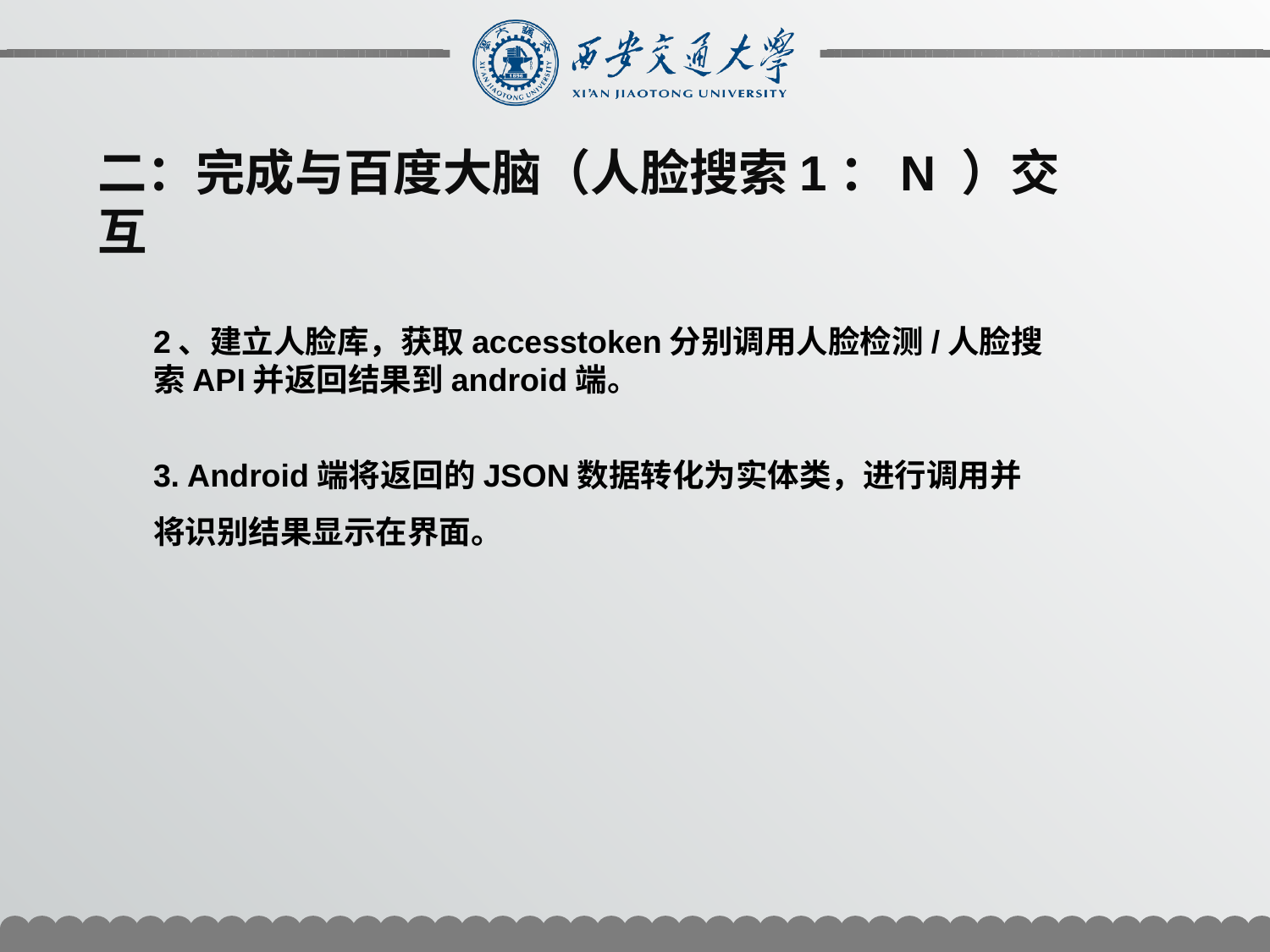

二：完成与百度大脑（人脸搜索1：N ）交互

2、建立人脸库，获取accesstoken分别调用人脸检测/人脸搜索API并返回结果到android端。

3. Android端将返回的JSON数据转化为实体类，进行调用并将识别结果显示在界面。